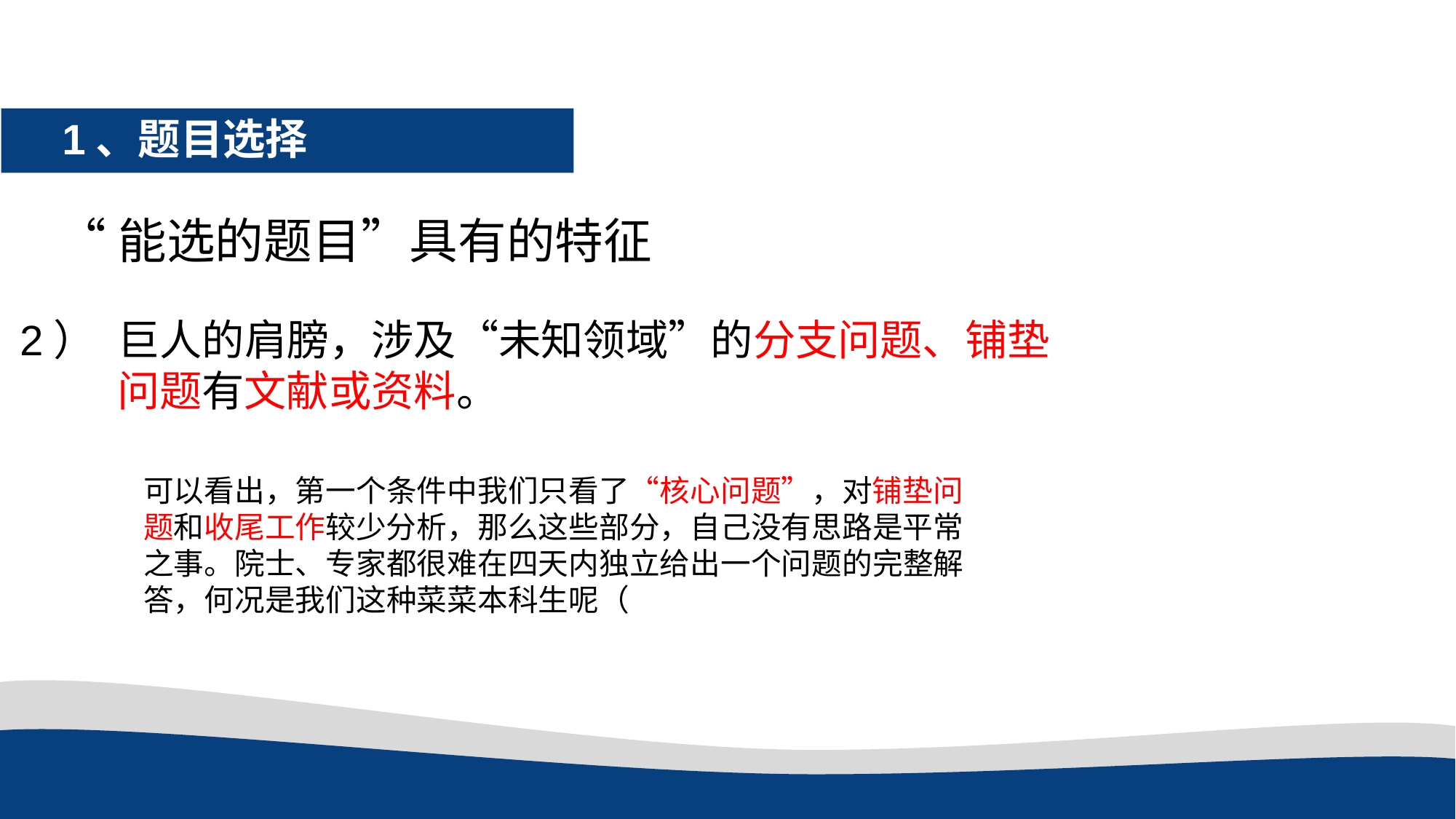

1、题目选择

“能选的题目”具有的特征
 2）	巨人的肩膀，涉及“未知领域”的分支问题、铺垫	问题有文献或资料。

可以看出，第一个条件中我们只看了“核心问题”，对铺垫问题和收尾工作较少分析，那么这些部分，自己没有思路是平常之事。院士、专家都很难在四天内独立给出一个问题的完整解答，何况是我们这种菜菜本科生呢（